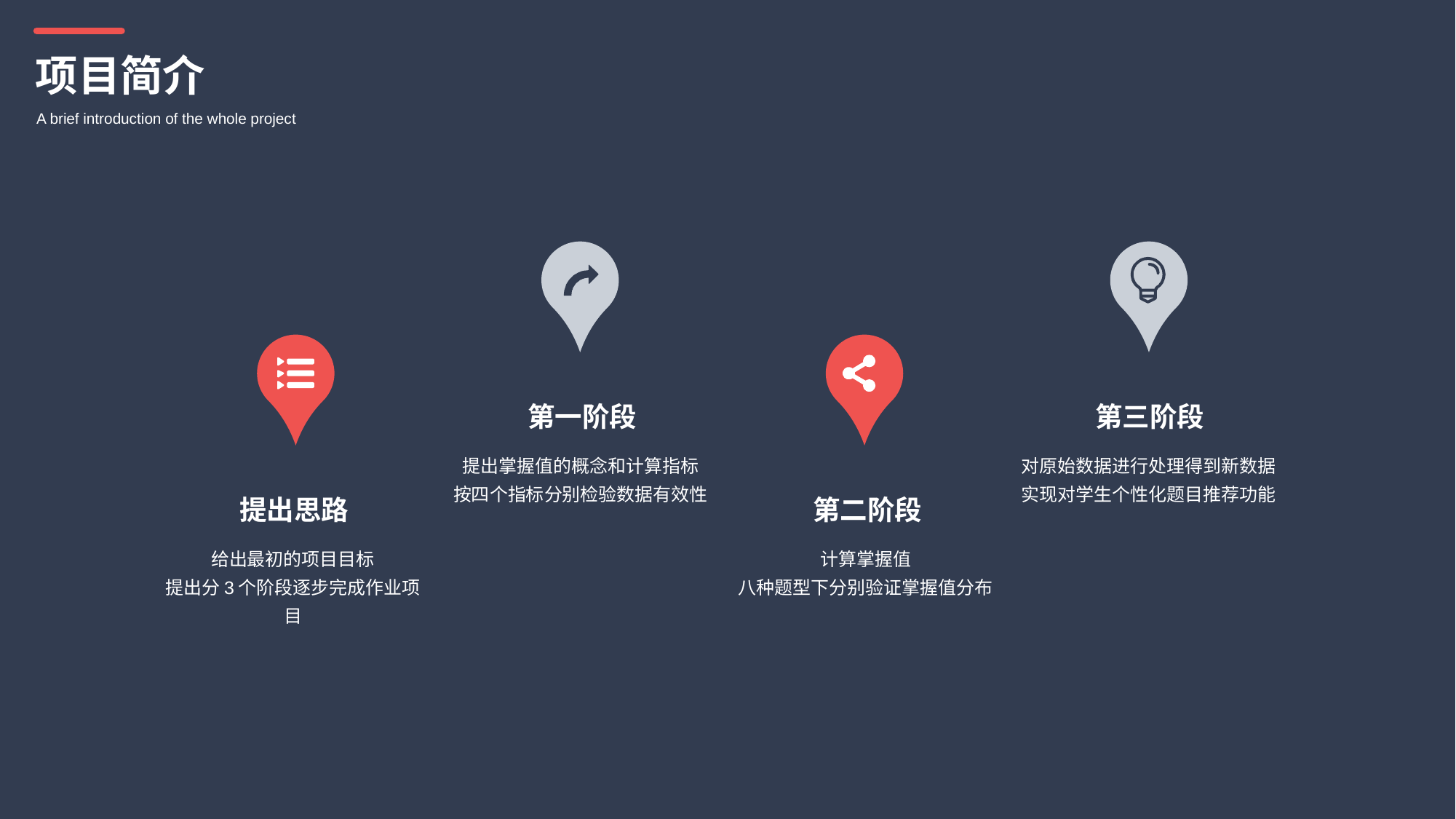

项目简介
A brief introduction of the whole project

第一阶段
第三阶段
提出掌握值的概念和计算指标
按四个指标分别检验数据有效性
对原始数据进行处理得到新数据
实现对学生个性化题目推荐功能
提出思路
第二阶段
给出最初的项目目标
提出分3个阶段逐步完成作业项目
计算掌握值
八种题型下分别验证掌握值分布